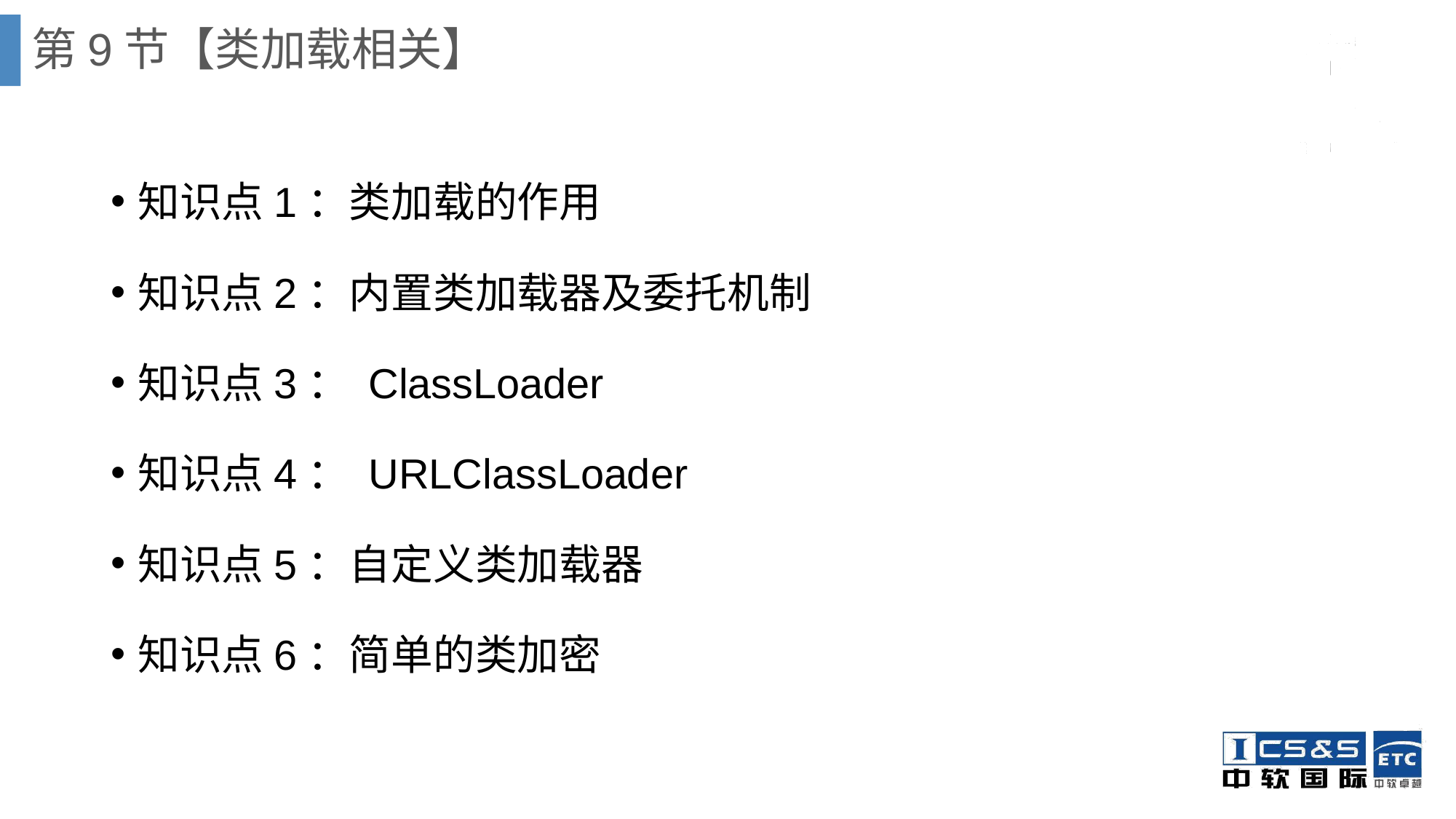

# 第9节【类加载相关】
知识点1：类加载的作用
知识点2：内置类加载器及委托机制
知识点3： ClassLoader
知识点4： URLClassLoader
知识点5：自定义类加载器
知识点6：简单的类加密